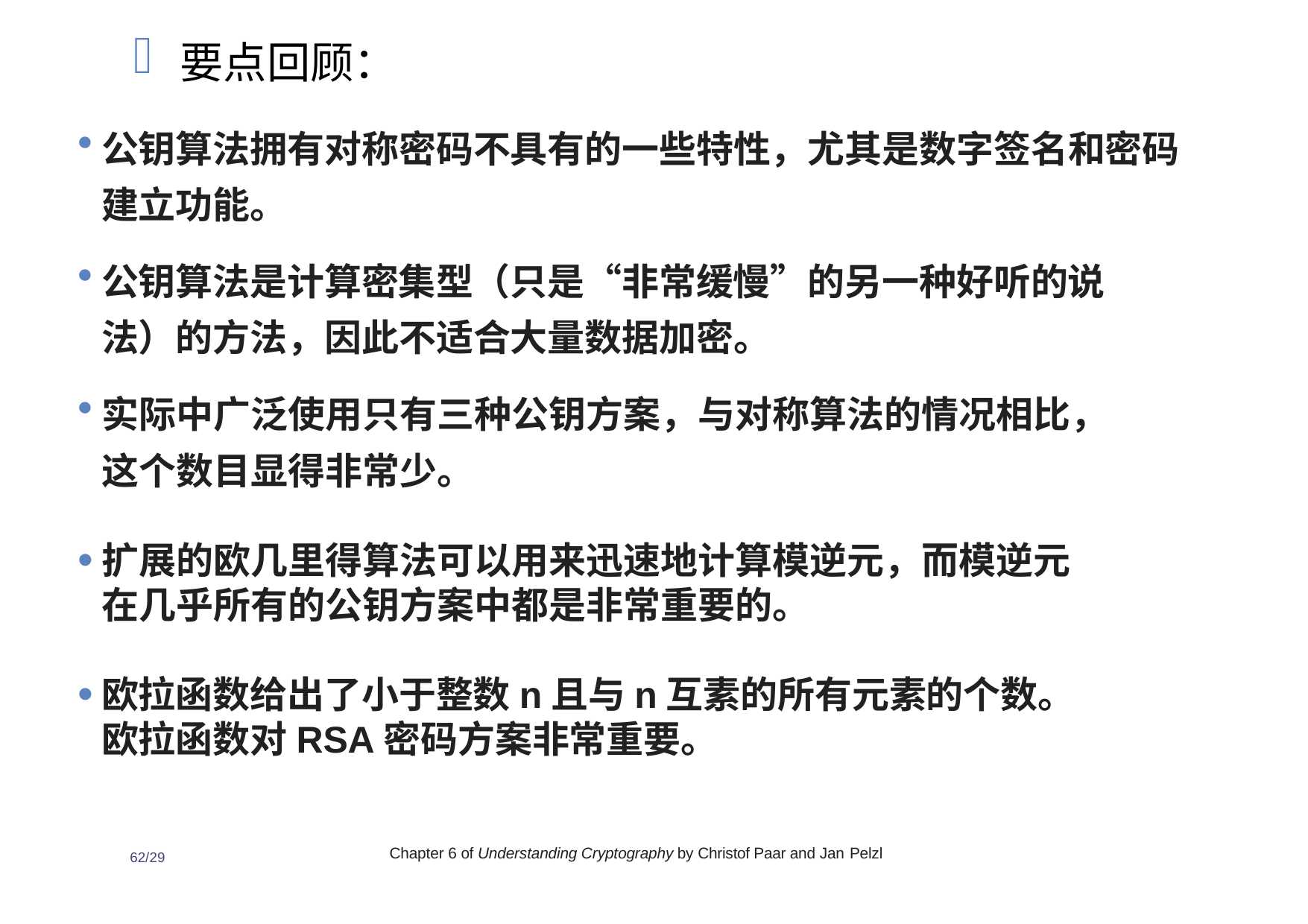

要点回顾：
公钥算法拥有对称密码不具有的一些特性，尤其是数字签名和密码建立功能。
公钥算法是计算密集型（只是“非常缓慢”的另一种好听的说法）的方法，因此不适合大量数据加密。
实际中广泛使用只有三种公钥方案，与对称算法的情况相比，这个数目显得非常少。

扩展的欧几里得算法可以用来迅速地计算模逆元，而模逆元在几乎所有的公钥方案中都是非常重要的。

欧拉函数给出了小于整数n且与n互素的所有元素的个数。欧拉函数对RSA密码方案非常重要。
Chapter 6 of Understanding Cryptography by Christof Paar and Jan Pelzl
62/29